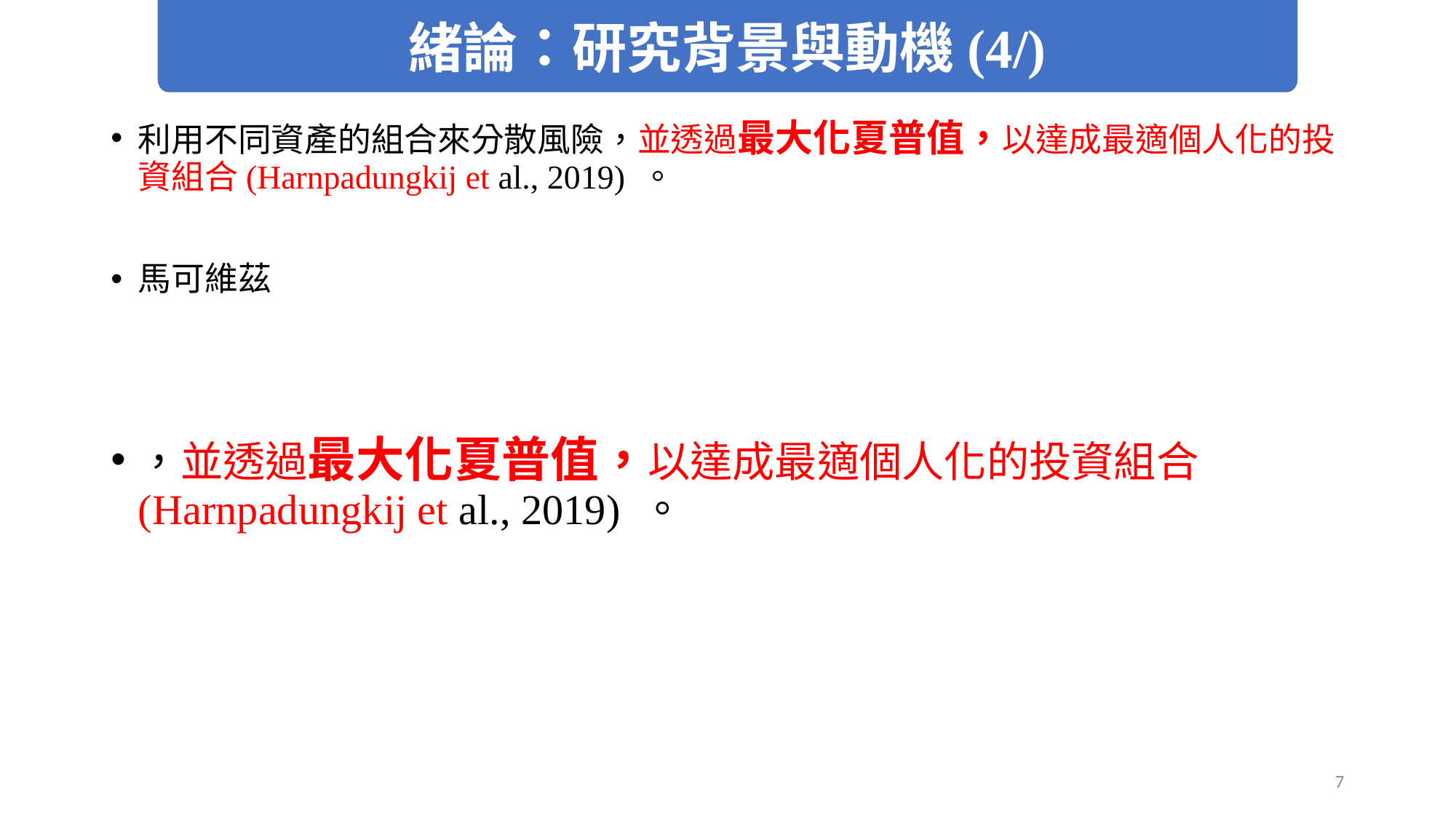

緒論：研究背景與動機(4/)
利用不同資產的組合來分散風險，並透過最大化夏普值，以達成最適個人化的投資組合(Harnpadungkij et al., 2019) 。

馬可維茲

，並透過最大化夏普值，以達成最適個人化的投資組合(Harnpadungkij et al., 2019) 。

7